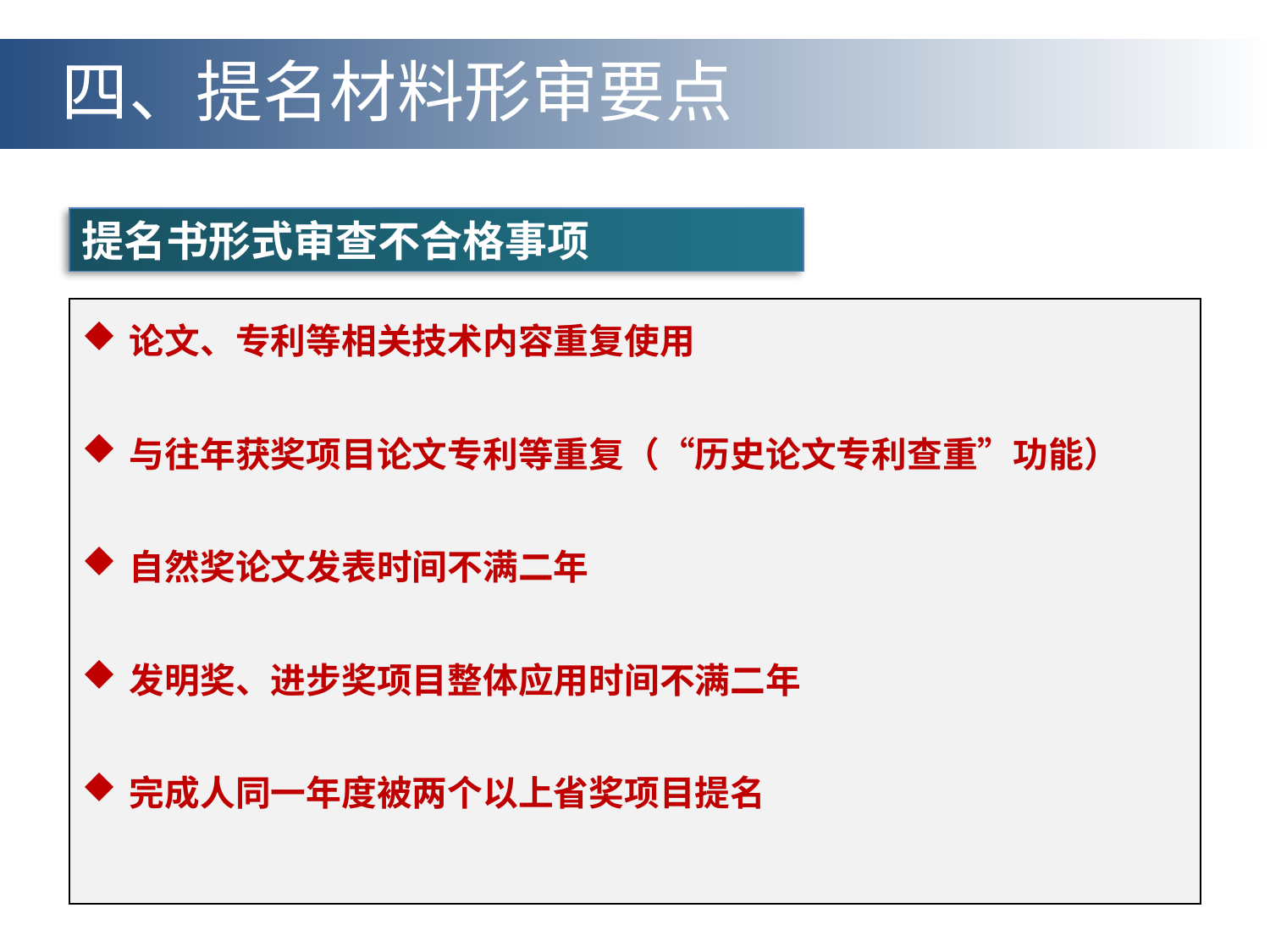

四、提名材料形审要点

提名书形式审查不合格事项
论文、专利等相关技术内容重复使用

与往年获奖项目论文专利等重复（“历史论文专利查重”功能）

自然奖论文发表时间不满二年

发明奖、进步奖项目整体应用时间不满二年

完成人同一年度被两个以上省奖项目提名